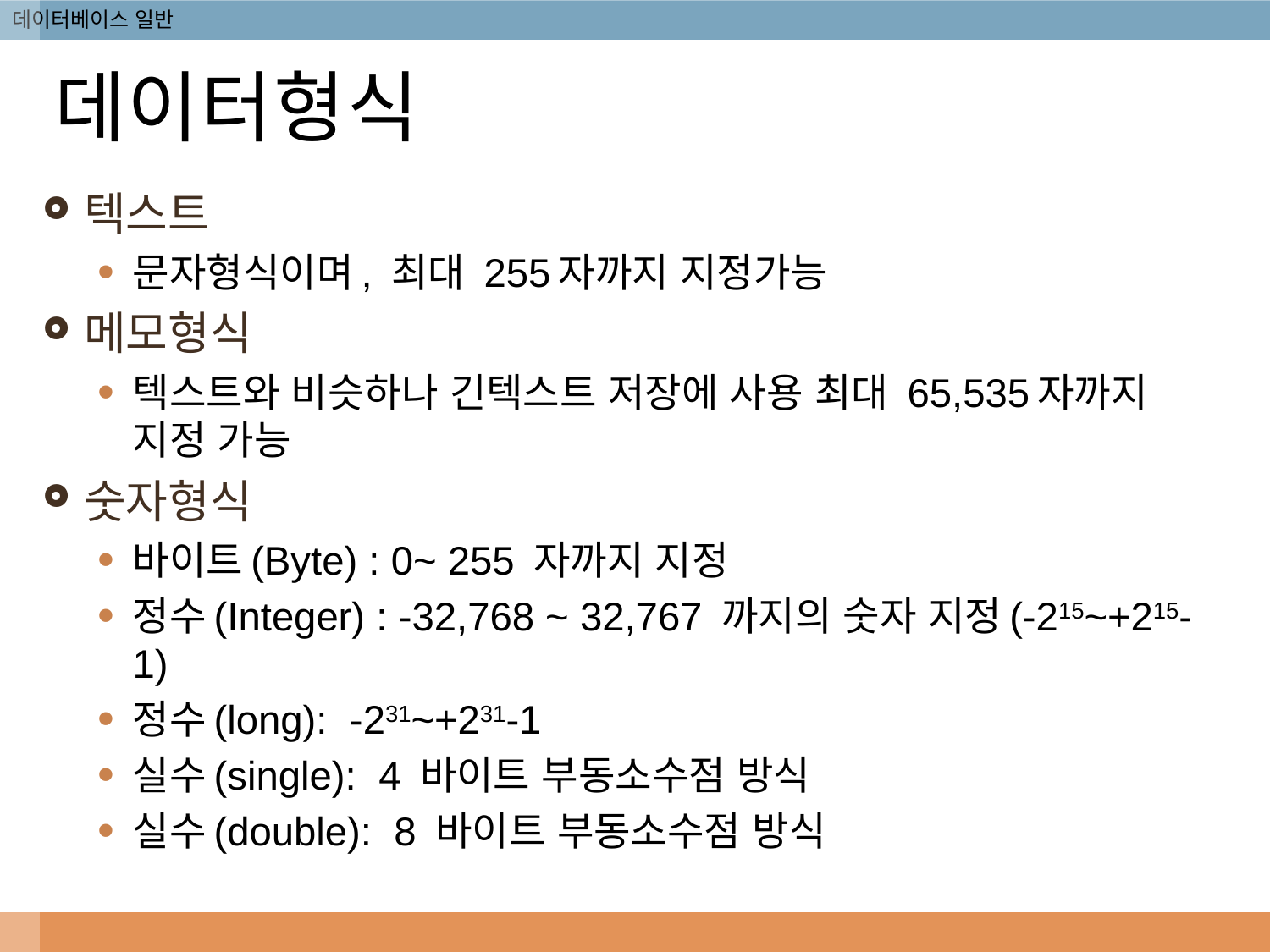

# 데이터형식
텍스트
문자형식이며, 최대 255자까지 지정가능
메모형식
텍스트와 비슷하나 긴텍스트 저장에 사용 최대 65,535자까지 지정 가능
숫자형식
바이트(Byte) : 0~ 255 자까지 지정
정수(Integer) : -32,768 ~ 32,767 까지의 숫자 지정(-215~+215-1)
정수(long):  -231~+231-1
실수(single):  4 바이트 부동소수점 방식
실수(double):  8 바이트 부동소수점 방식